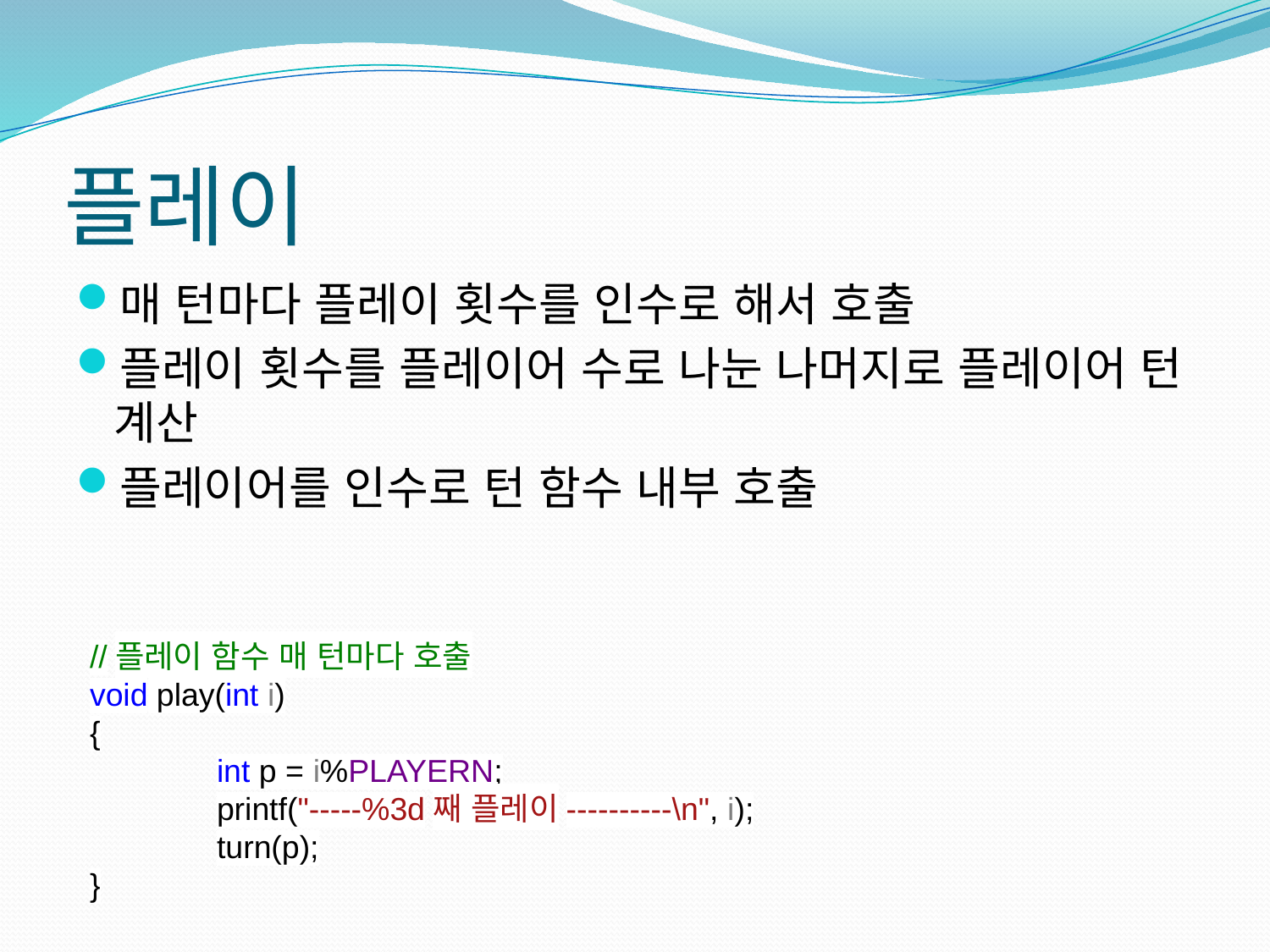

# 플레이
매 턴마다 플레이 횟수를 인수로 해서 호출
플레이 횟수를 플레이어 수로 나눈 나머지로 플레이어 턴 계산
플레이어를 인수로 턴 함수 내부 호출
//플레이 함수 매 턴마다 호출
void play(int i)
{
	int p = i%PLAYERN;
	printf("-----%3d째 플레이----------\n", i);
	turn(p);
}